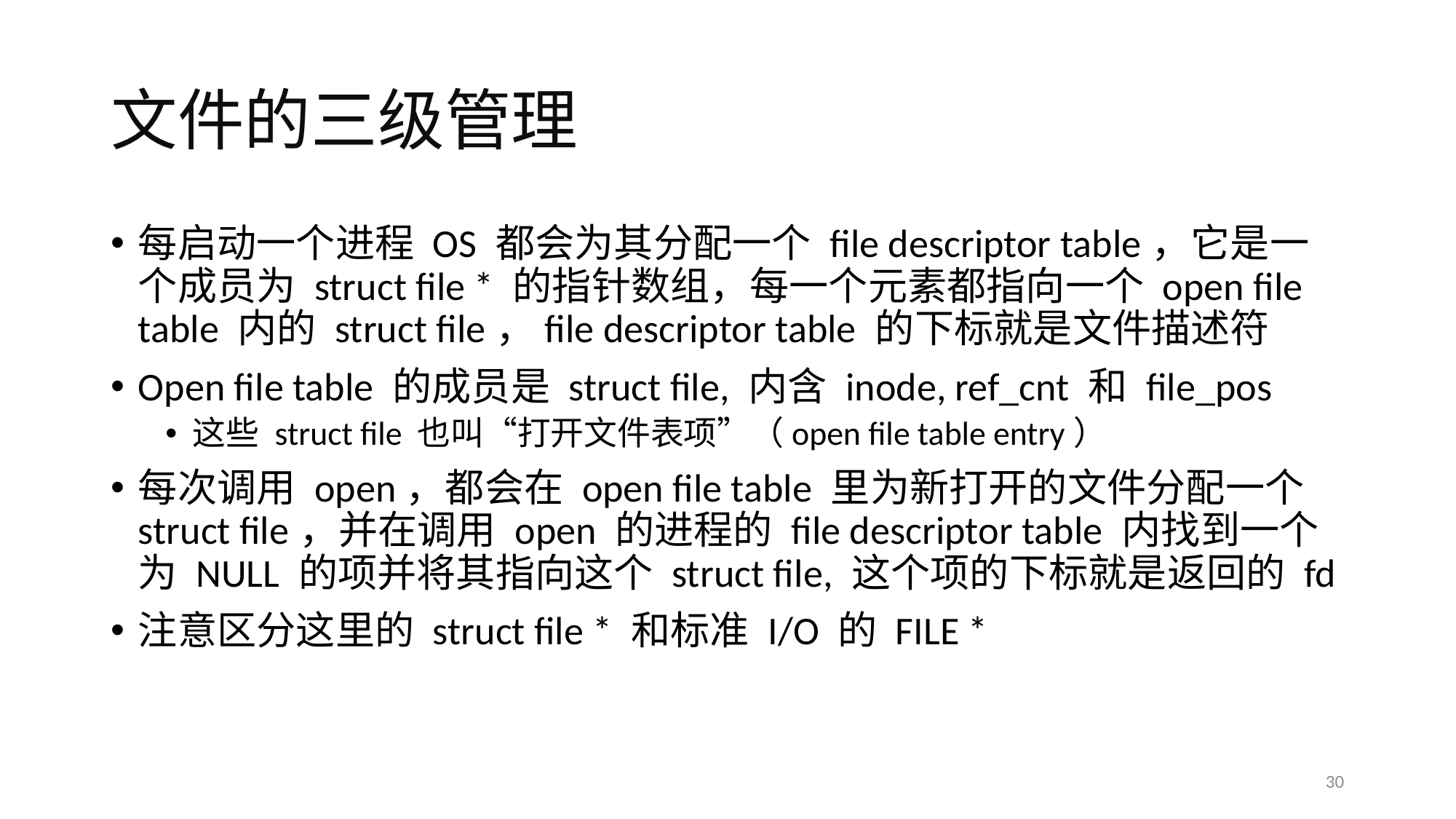

# 文件的三级管理
每启动一个进程 OS 都会为其分配一个 file descriptor table，它是一个成员为 struct file * 的指针数组，每一个元素都指向一个 open file table 内的 struct file，file descriptor table 的下标就是文件描述符
Open file table 的成员是 struct file, 内含 inode, ref_cnt 和 file_pos
这些 struct file 也叫“打开文件表项”（open file table entry）
每次调用 open，都会在 open file table 里为新打开的文件分配一个 struct file，并在调用 open 的进程的 file descriptor table 内找到一个为 NULL 的项并将其指向这个 struct file, 这个项的下标就是返回的 fd
注意区分这里的 struct file * 和标准 I/O 的 FILE *
30